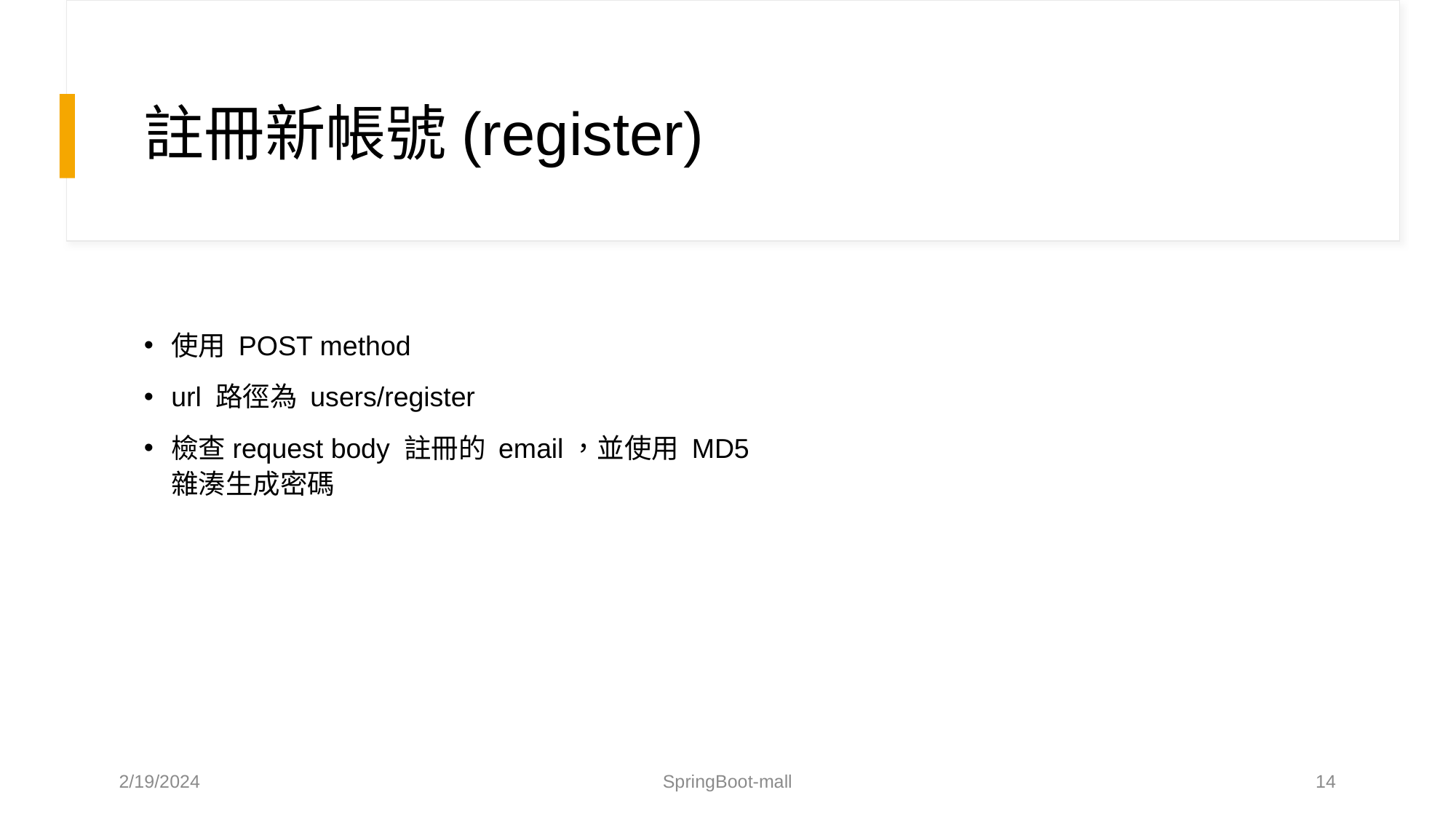

# 註冊新帳號(register)
使用 POST method
url 路徑為 users/register
檢查request body 註冊的 email，並使用 MD5 雜湊生成密碼

2/19/2024
SpringBoot-mall
14